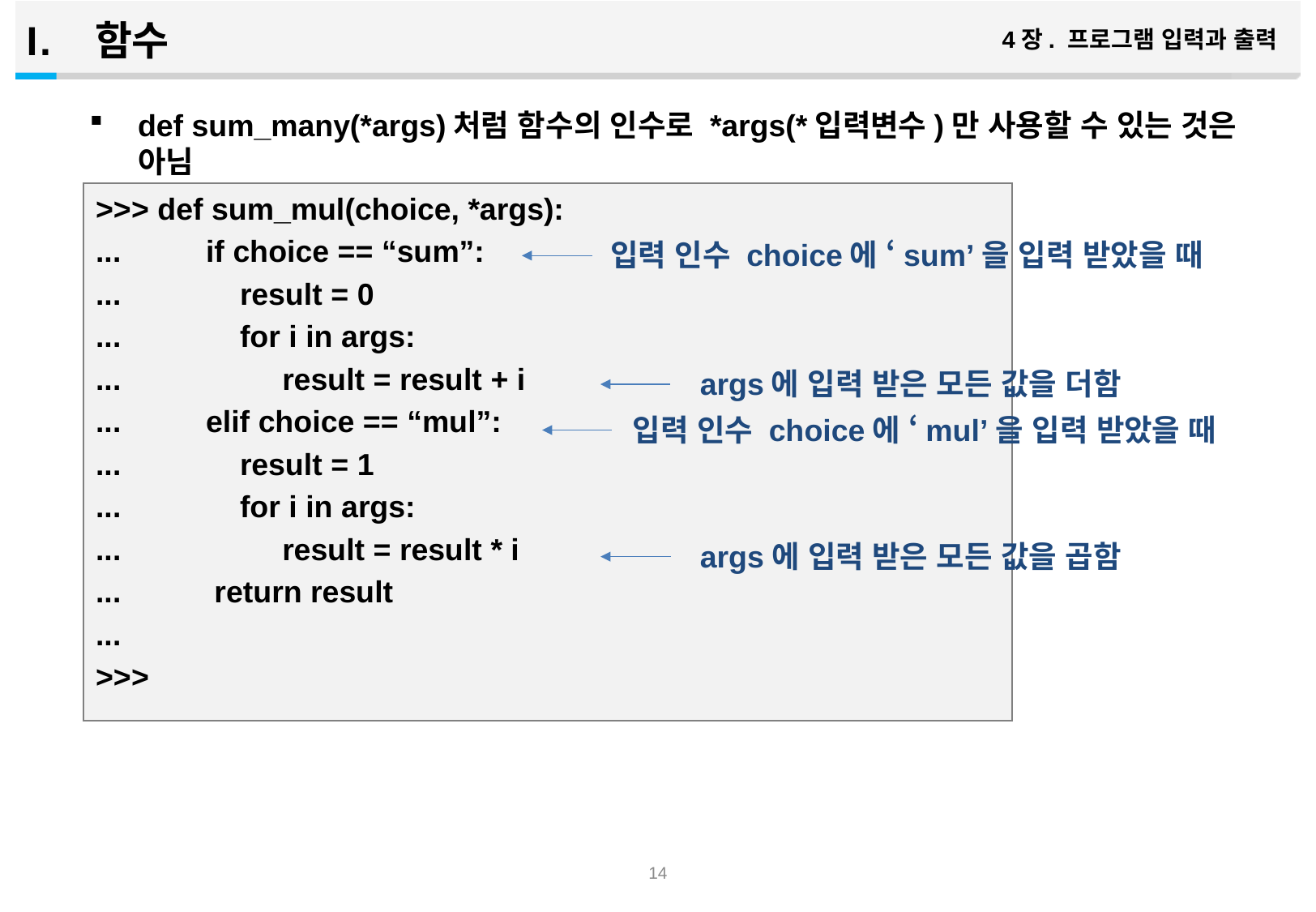

함수
4장. 프로그램 입력과 출력
def sum_many(*args)처럼 함수의 인수로 *args(*입력변수)만 사용할 수 있는 것은 아님

>>> def sum_mul(choice, *args):
...          if choice == “sum”:
...              result = 0
...              for i in args:
...                   result = result + i
...          elif choice == “mul”:
...              result = 1
...              for i in args:
...                   result = result * i
...           return result
...
>>>
입력 인수 choice에 ‘sum’을 입력 받았을 때
args에 입력 받은 모든 값을 더함
입력 인수 choice에 ‘mul’을 입력 받았을 때
args에 입력 받은 모든 값을 곱함
14